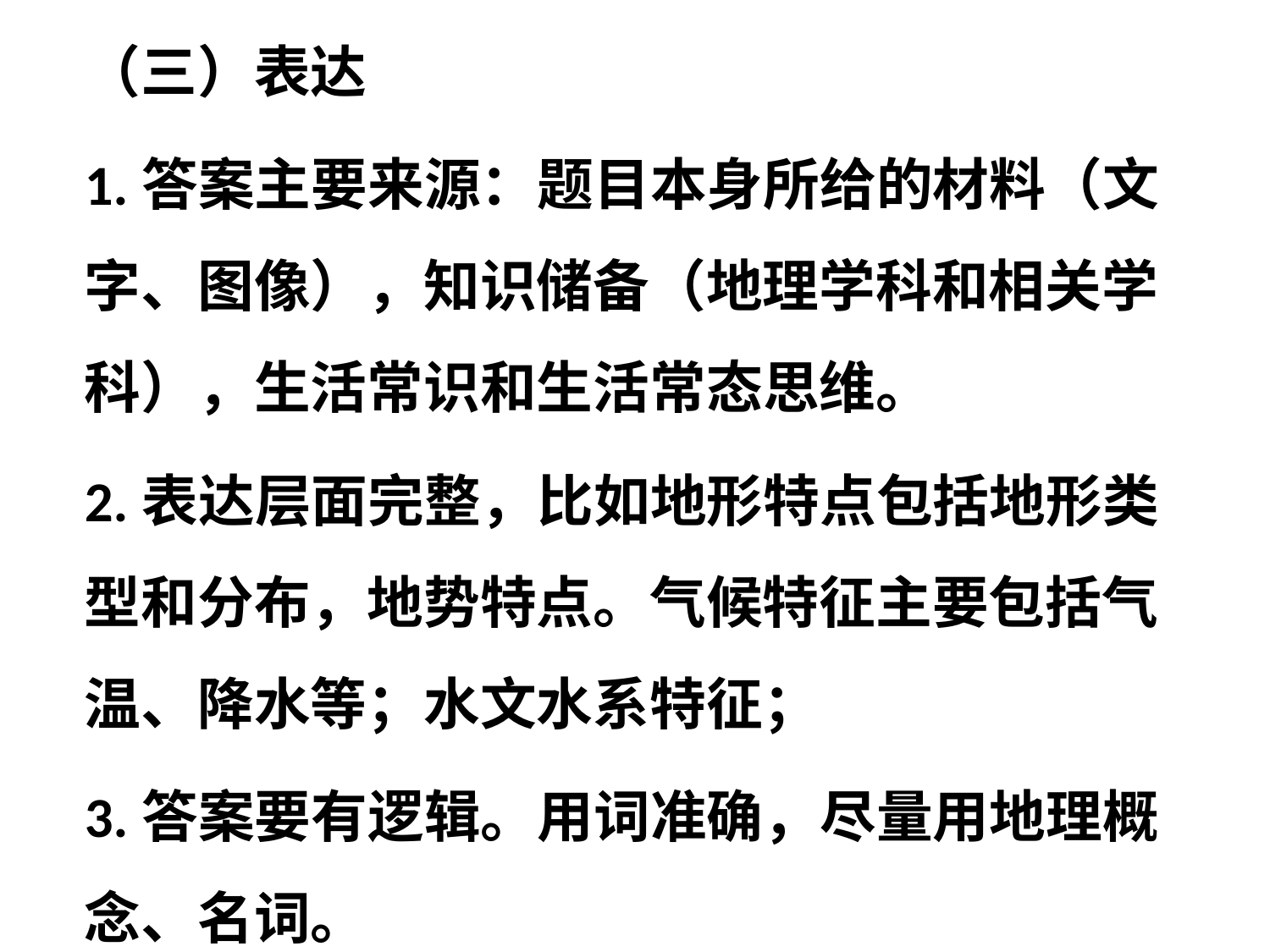

（三）表达
1.答案主要来源：题目本身所给的材料（文字、图像），知识储备（地理学科和相关学科），生活常识和生活常态思维。
2.表达层面完整，比如地形特点包括地形类型和分布，地势特点。气候特征主要包括气温、降水等；水文水系特征；
3.答案要有逻辑。用词准确，尽量用地理概念、名词。